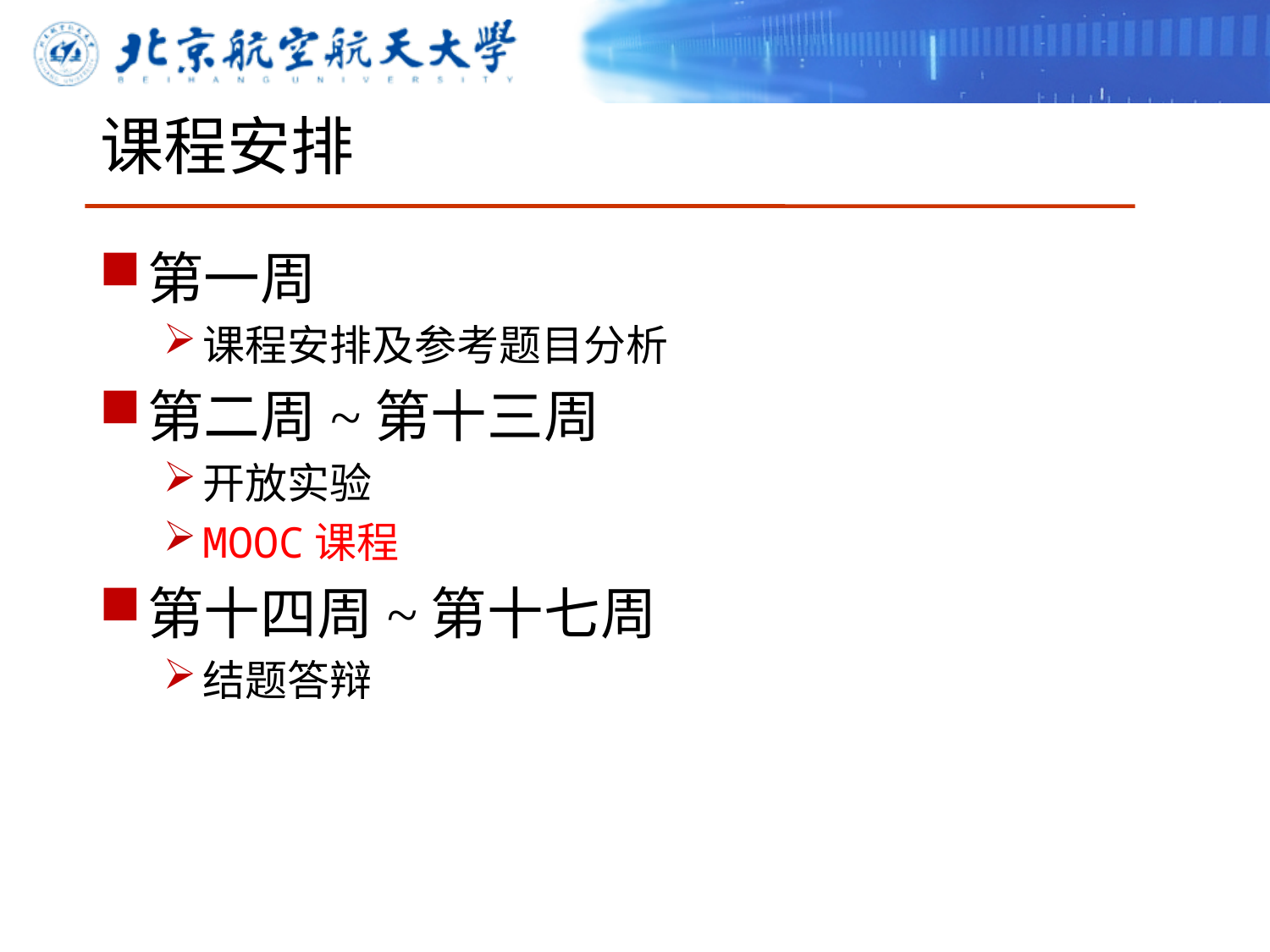

# 课程安排
第一周
课程安排及参考题目分析
第二周~第十三周
开放实验
MOOC课程
第十四周~第十七周
结题答辩